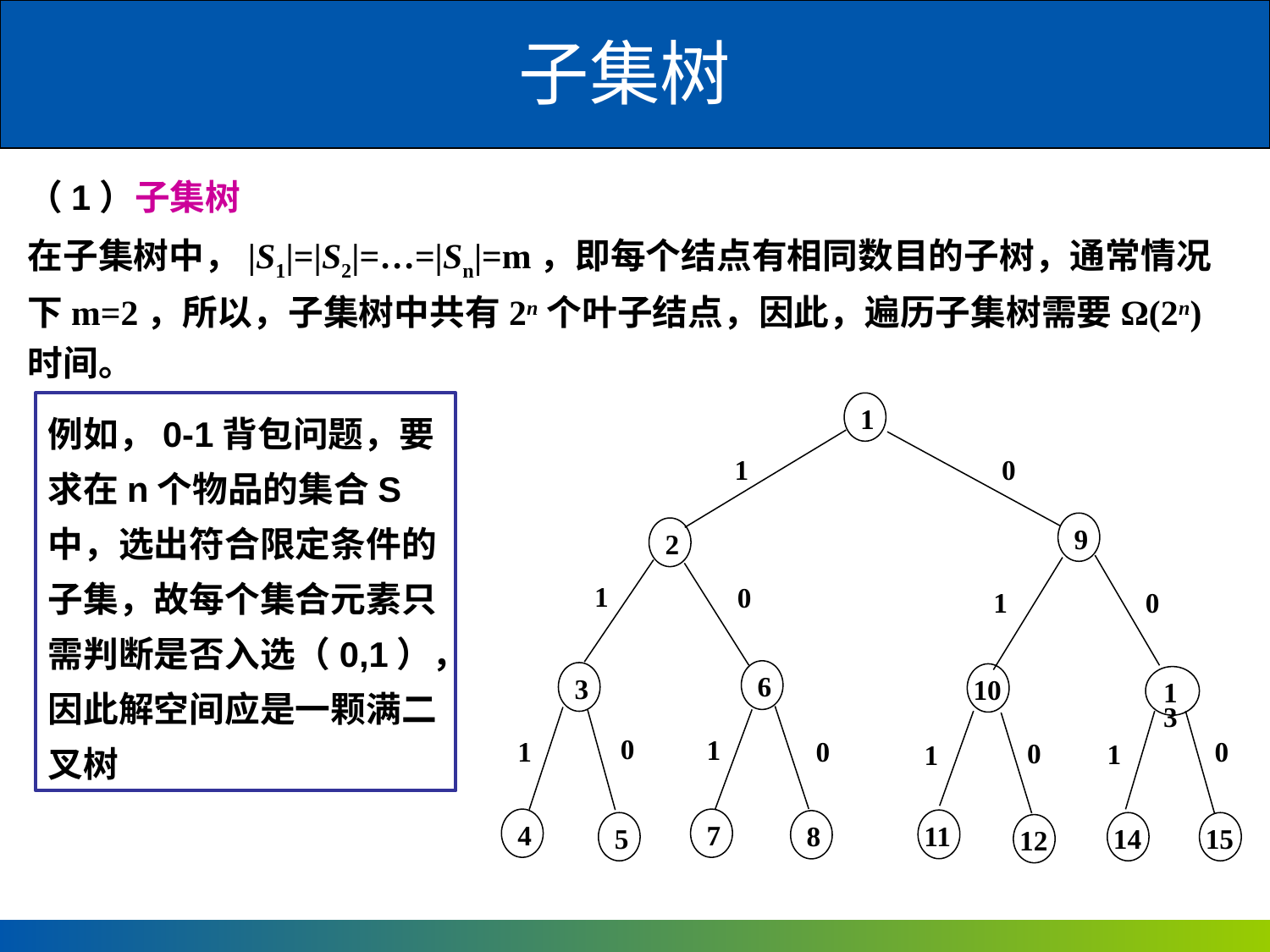

子集树
（1）子集树
在子集树中，|S1|=|S2|=…=|Sn|=m，即每个结点有相同数目的子树，通常情况下m=2，所以，子集树中共有2n个叶子结点，因此，遍历子集树需要Ω(2n)时间。
例如，0-1背包问题，要求在n个物品的集合S中，选出符合限定条件的子集，故每个集合元素只需判断是否入选（0,1），因此解空间应是一颗满二叉树
1

1
0
9
2

1
0
1
0
6
3
10
13

0
1
1
0
0
0
1
1
4
7
11
8
5
14
15
12